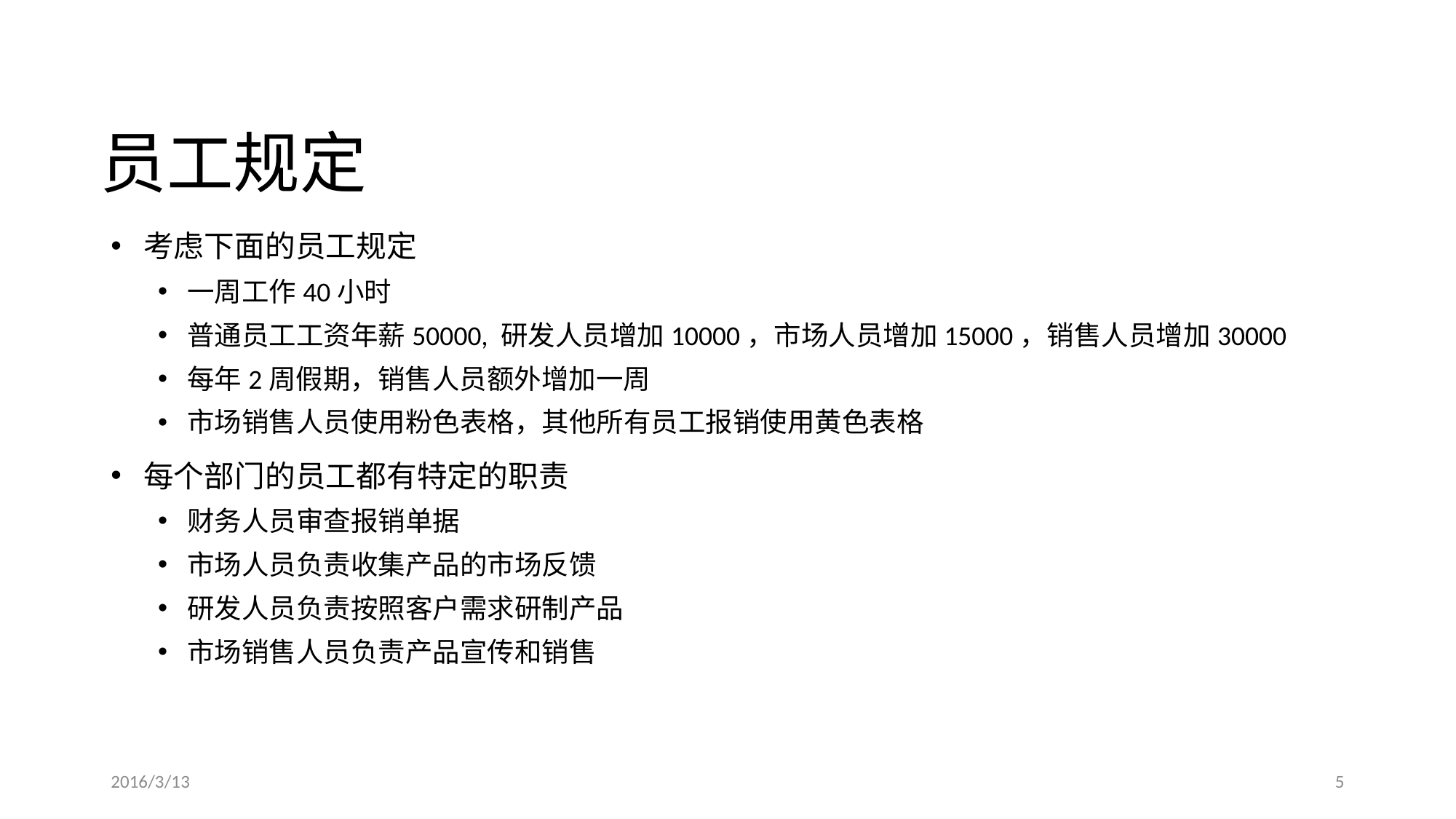

# 员工规定
考虑下面的员工规定
一周工作40小时
普通员工工资年薪50000, 研发人员增加10000，市场人员增加15000，销售人员增加30000
每年2周假期，销售人员额外增加一周
市场销售人员使用粉色表格，其他所有员工报销使用黄色表格
每个部门的员工都有特定的职责
财务人员审查报销单据
市场人员负责收集产品的市场反馈
研发人员负责按照客户需求研制产品
市场销售人员负责产品宣传和销售
2016/3/13
5